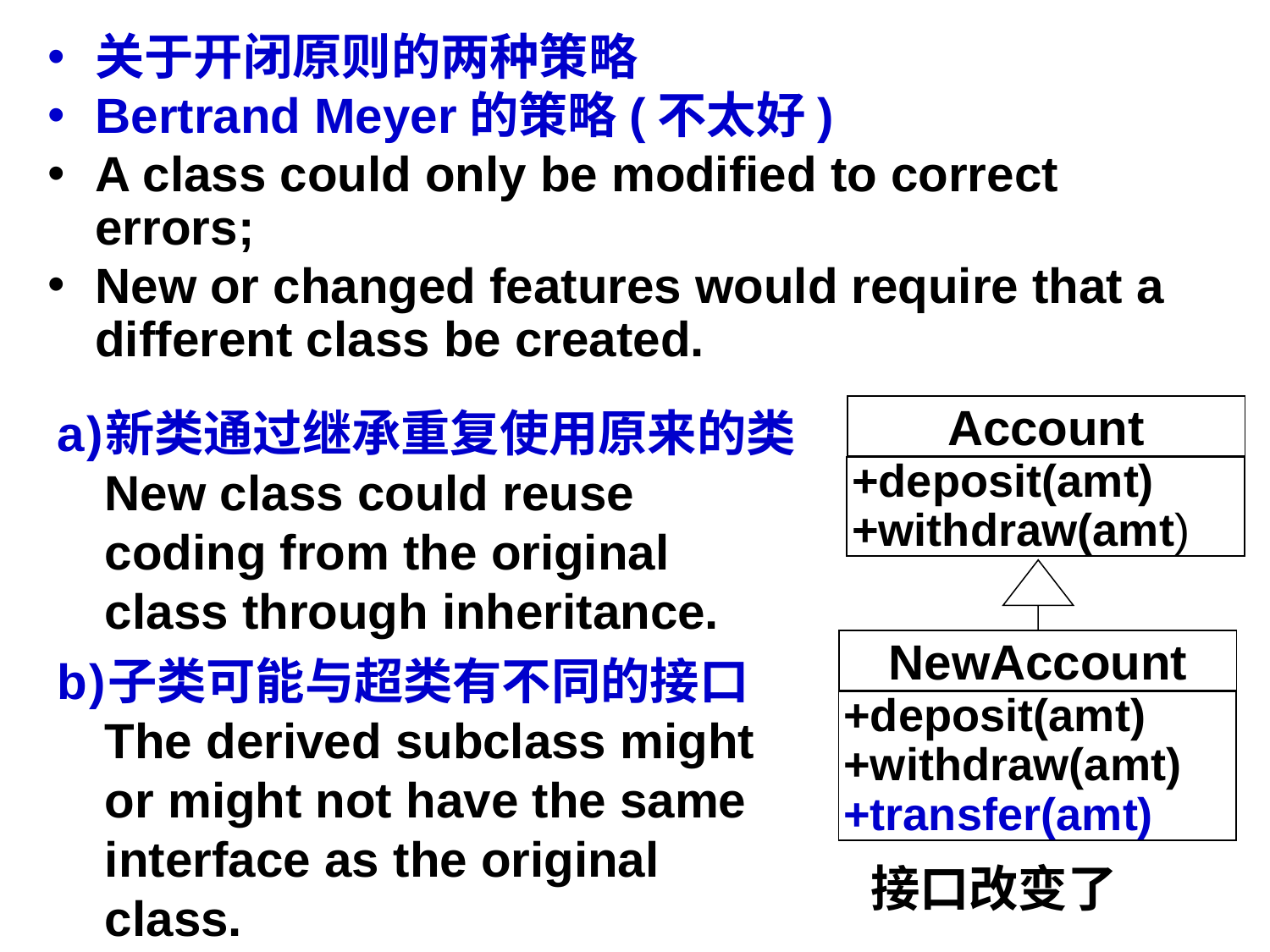

关于开闭原则的两种策略
Bertrand Meyer的策略(不太好)
A class could only be modified to correct errors;
New or changed features would require that a different class be created.
新类通过继承重复使用原来的类New class could reuse coding from the original class through inheritance.
子类可能与超类有不同的接口The derived subclass might or might not have the same interface as the original class.
Account
+deposit(amt)
+withdraw(amt)

NewAccount
+deposit(amt)
+withdraw(amt)
+transfer(amt)
 接口改变了